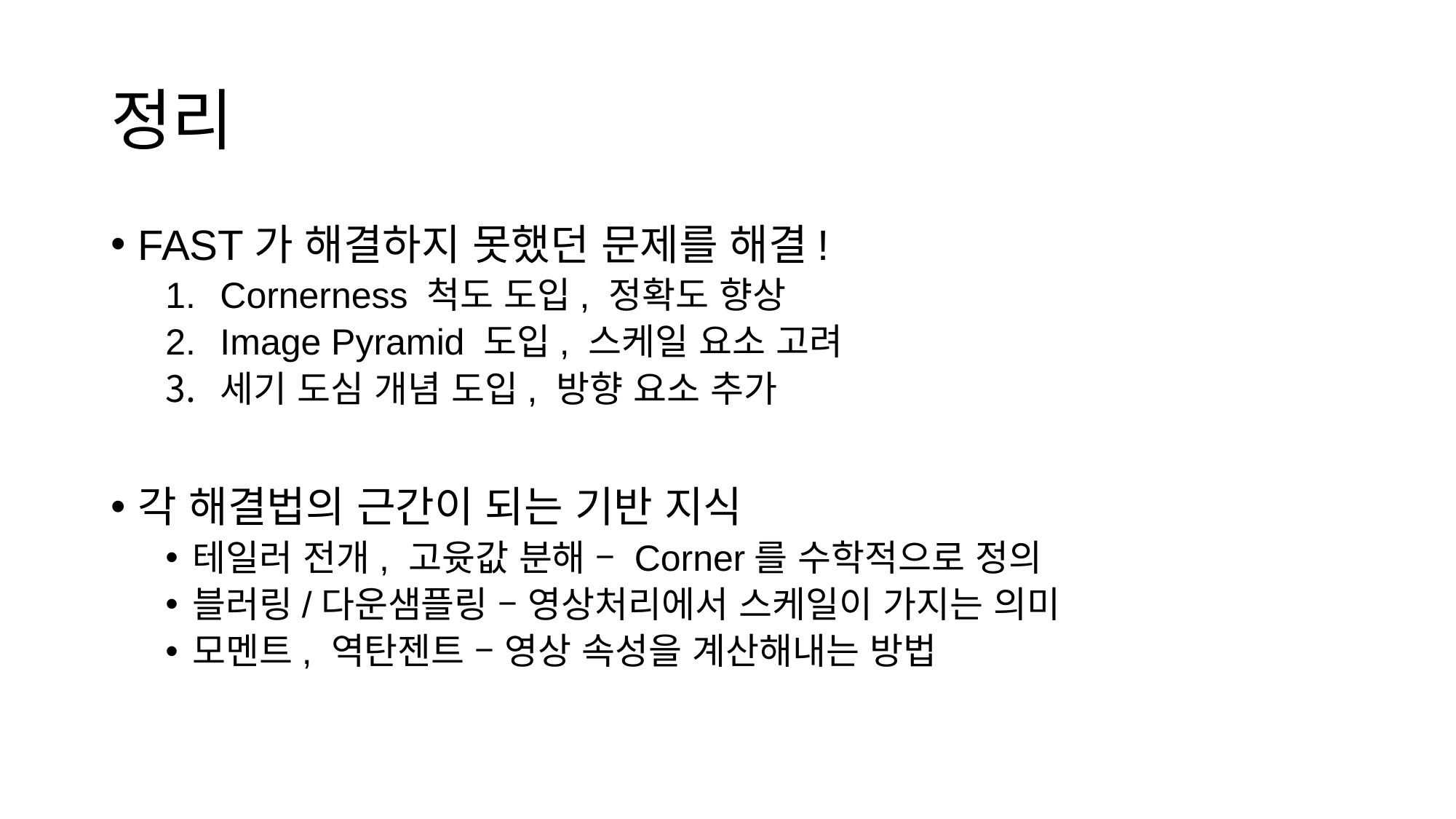

# 정리
FAST가 해결하지 못했던 문제를 해결!
Cornerness 척도 도입, 정확도 향상
Image Pyramid 도입, 스케일 요소 고려
세기 도심 개념 도입, 방향 요소 추가

각 해결법의 근간이 되는 기반 지식
테일러 전개, 고윳값 분해 – Corner를 수학적으로 정의
블러링/다운샘플링 – 영상처리에서 스케일이 가지는 의미
모멘트, 역탄젠트 – 영상 속성을 계산해내는 방법